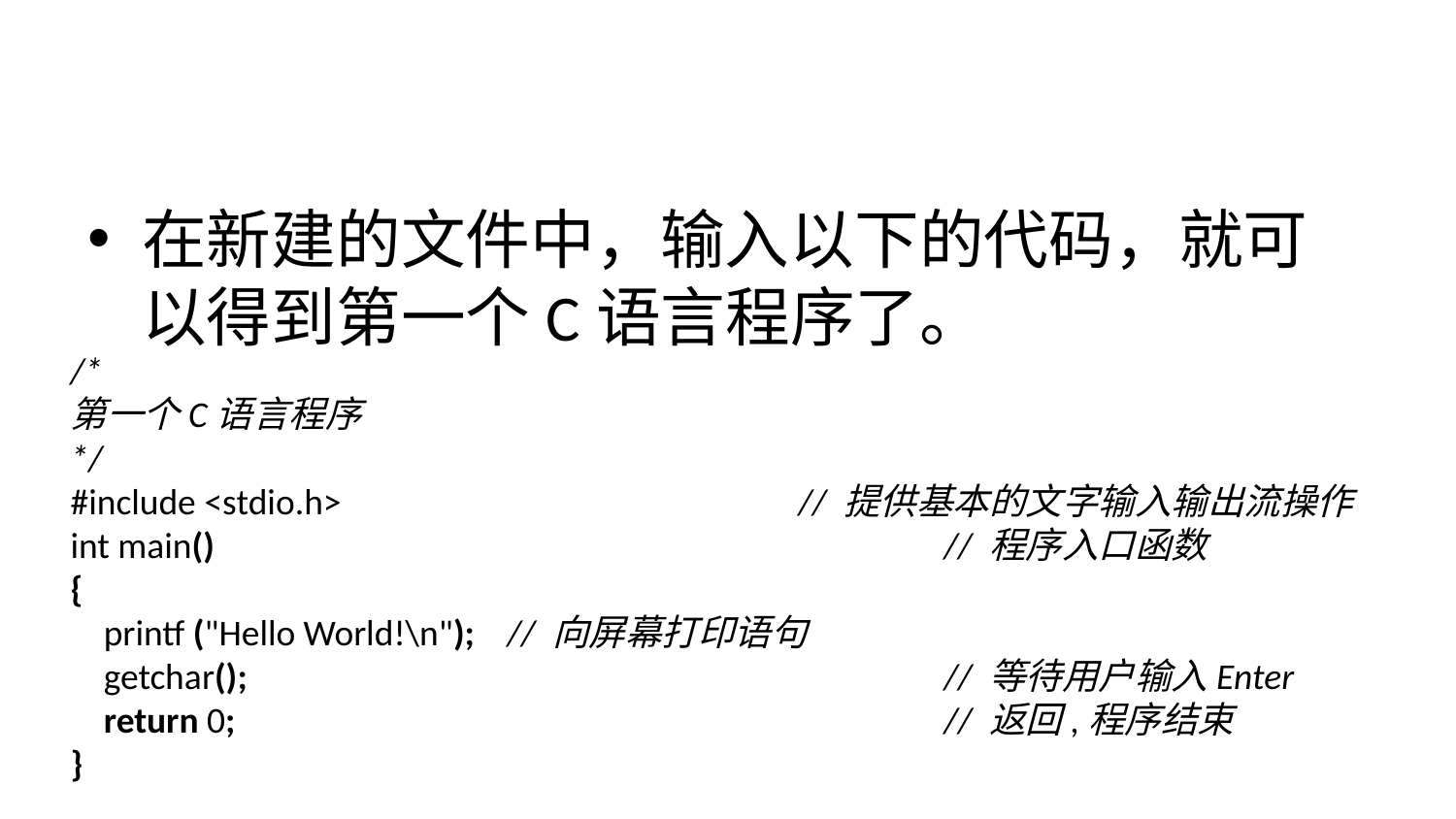

#
在新建的文件中，输入以下的代码，就可以得到第一个C语言程序了。

/*
第一个C语言程序
*/
#include <stdio.h>				// 提供基本的文字输入输出流操作
int main()						// 程序入口函数
{
    printf ("Hello World!\n");	// 向屏幕打印语句
    getchar();					// 等待用户输入Enter
    return 0;					// 返回,程序结束
}